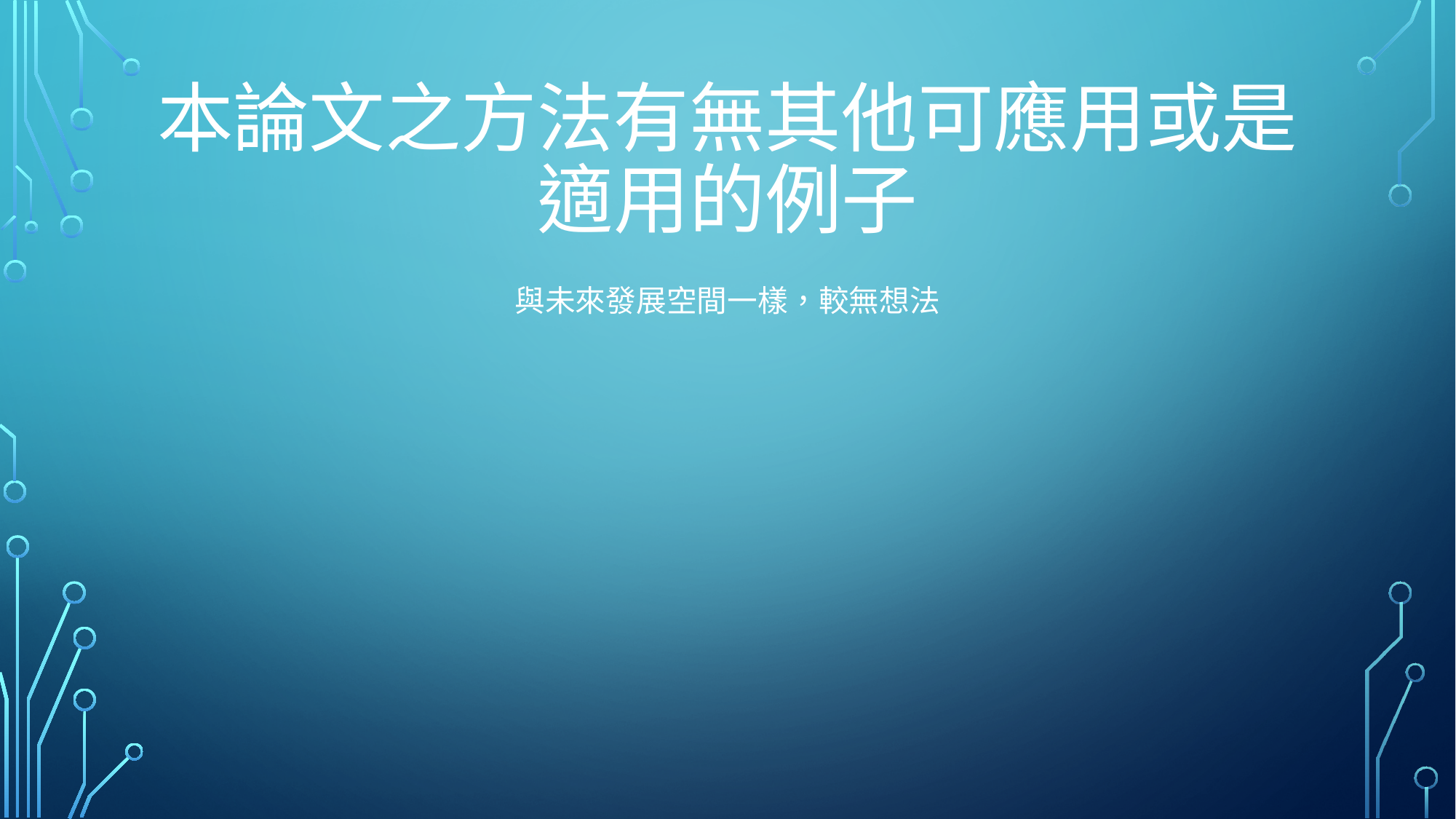

# 本論文之方法有無其他可應用或是適用的例子
與未來發展空間一樣，較無想法